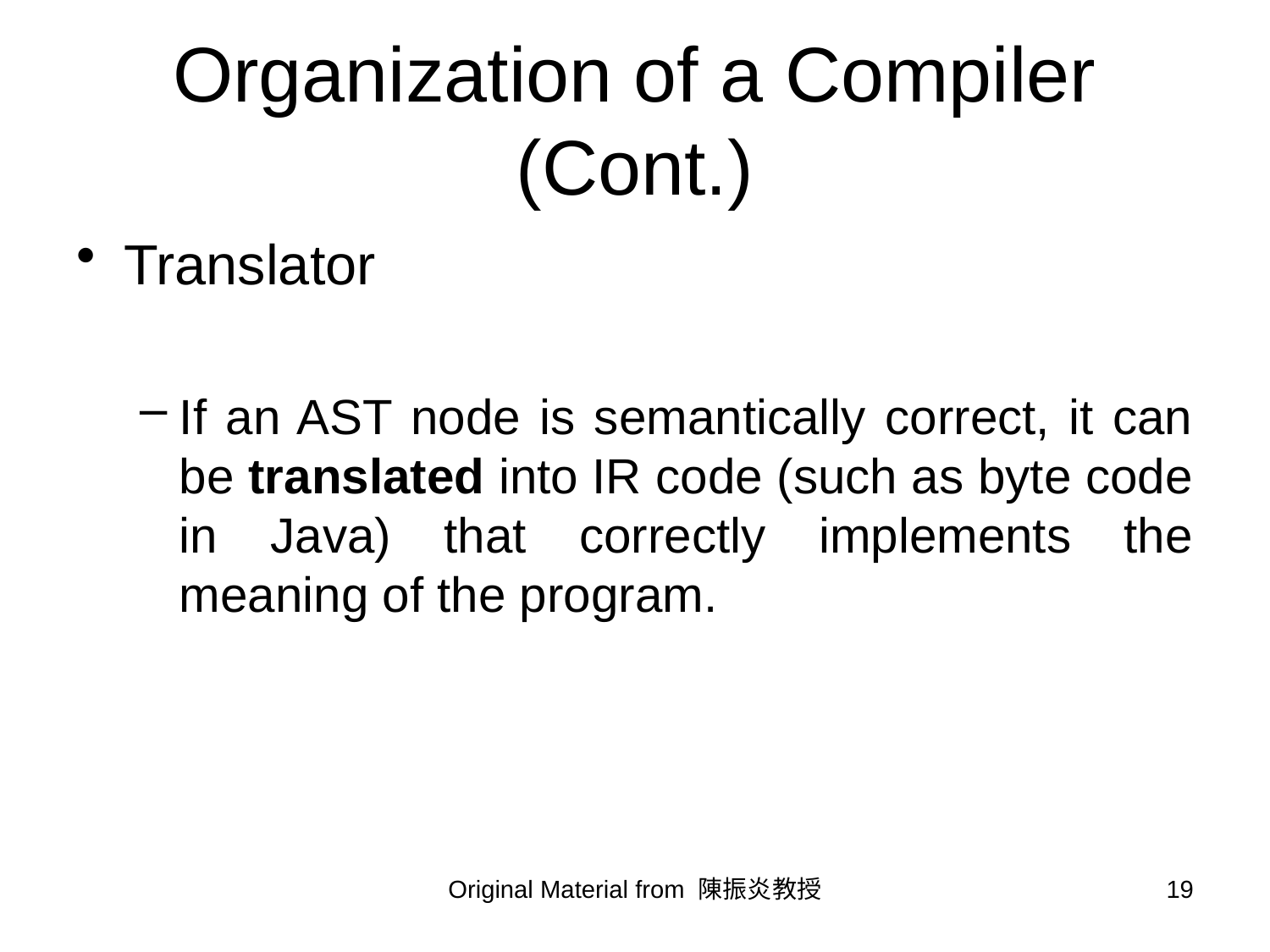

# Organization of a Compiler (Cont.)
Translator

If an AST node is semantically correct, it can be translated into IR code (such as byte code in Java) that correctly implements the meaning of the program.

Original Material from 陳振炎教授
19